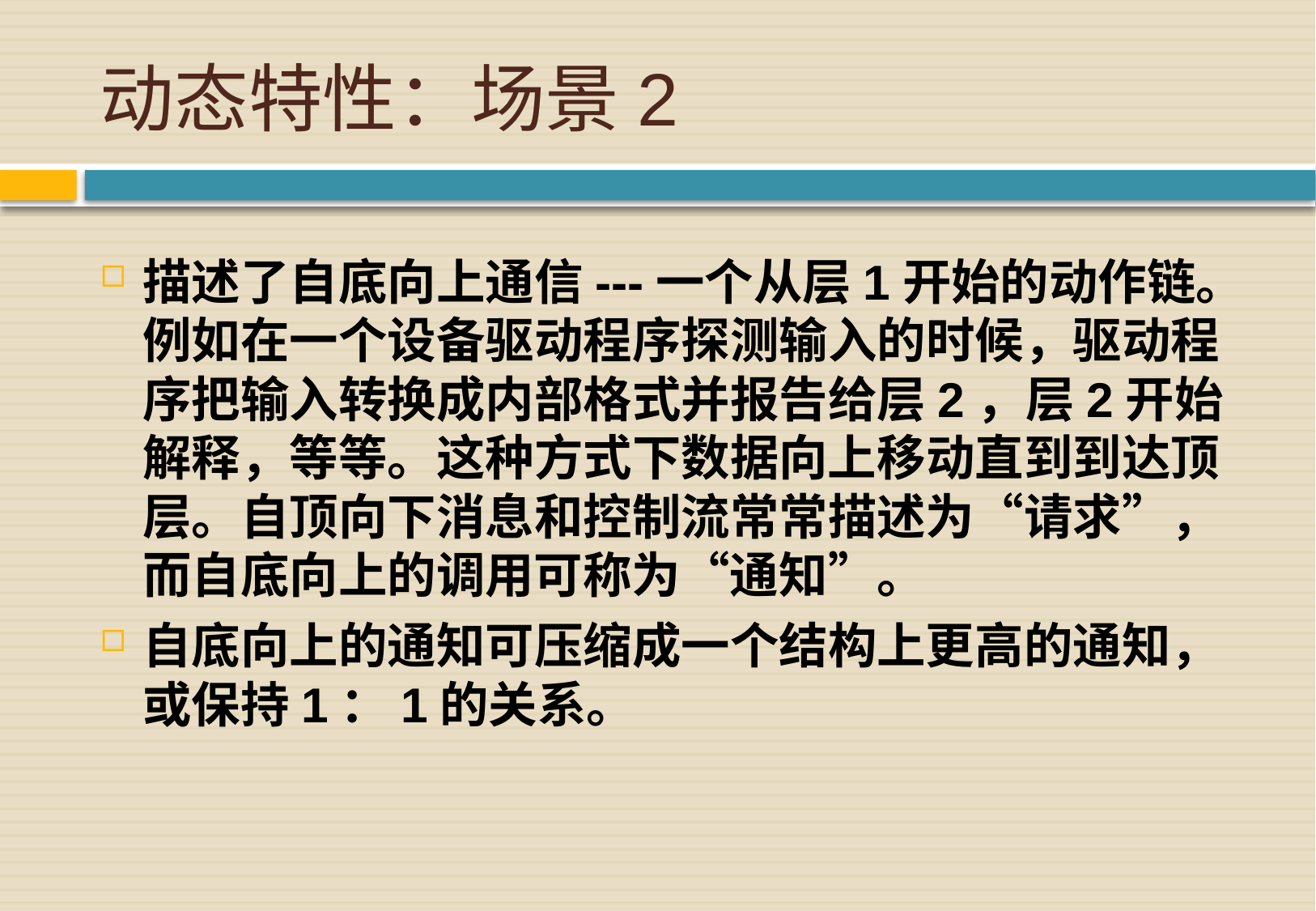

# 动态特性：场景2
描述了自底向上通信---一个从层1开始的动作链。例如在一个设备驱动程序探测输入的时候，驱动程序把输入转换成内部格式并报告给层2，层2开始解释，等等。这种方式下数据向上移动直到到达顶层。自顶向下消息和控制流常常描述为“请求”，而自底向上的调用可称为“通知”。
自底向上的通知可压缩成一个结构上更高的通知，或保持1：1的关系。